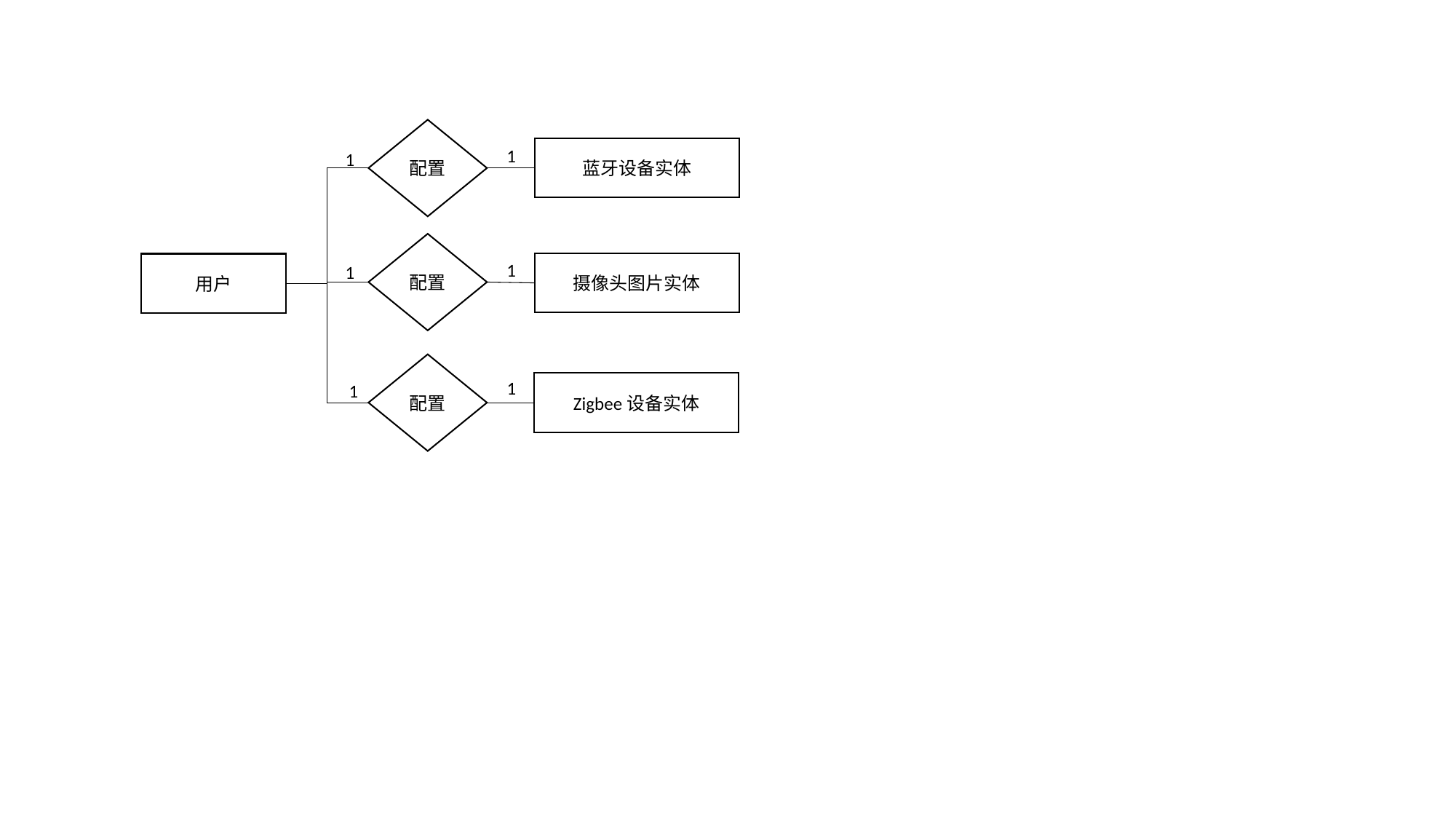

配置
蓝牙设备实体
1
1
配置
摄像头图片实体
用户
1
1
配置
Zigbee设备实体
1
1